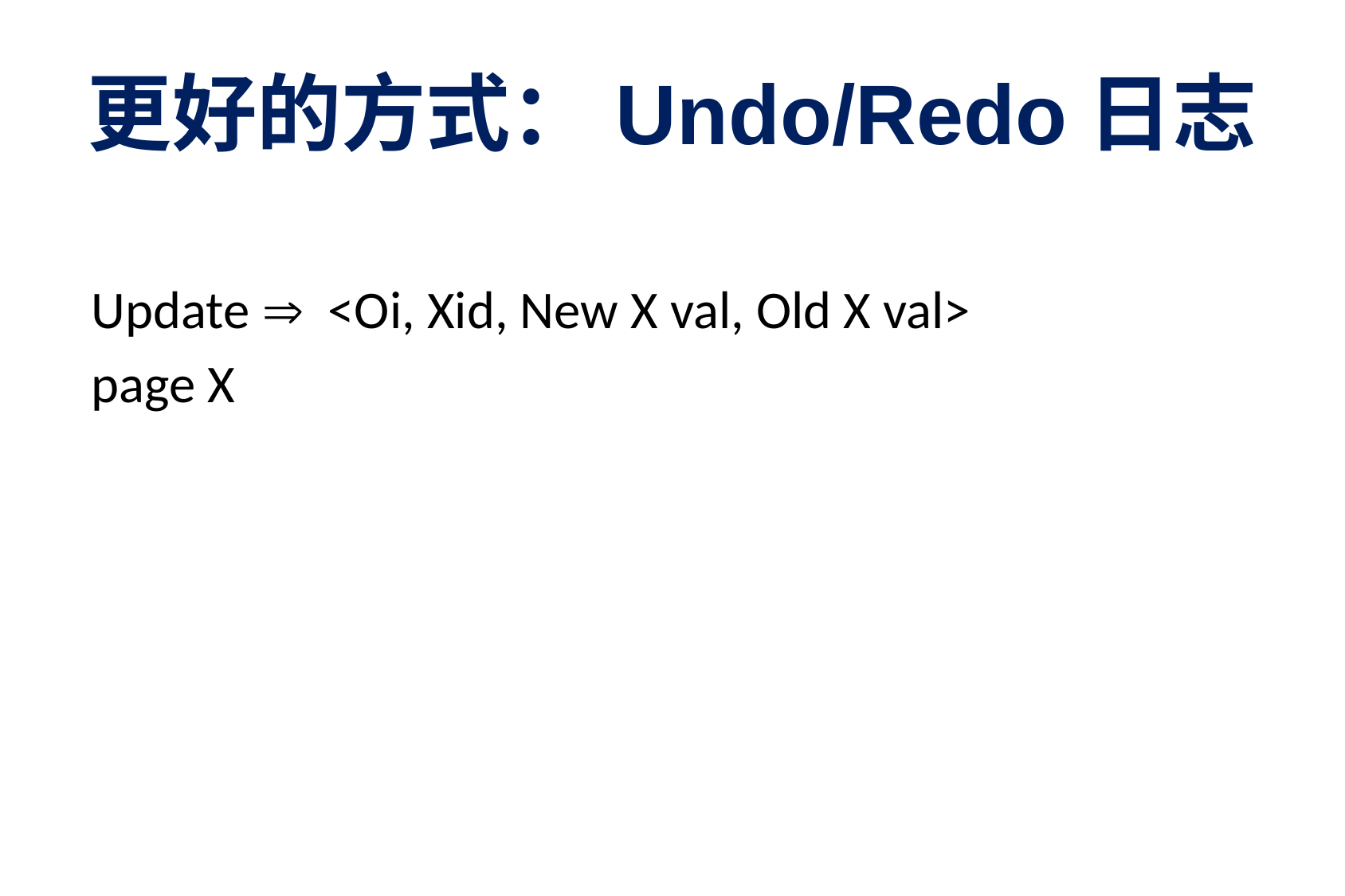

# 更好的方式：Undo/Redo日志
Update ⇒  <Oi, Xid, New X val, Old X val>
page X